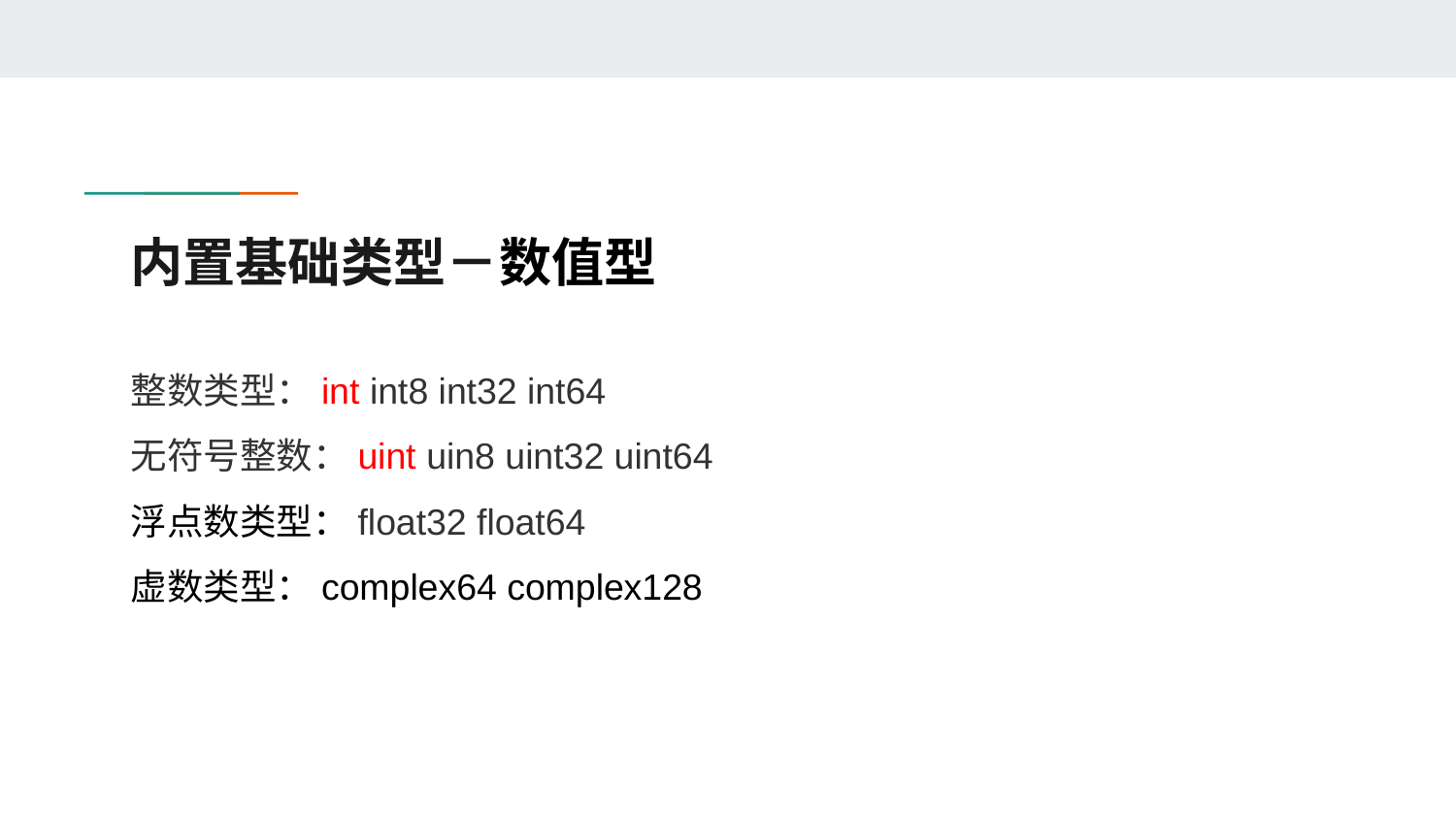

# 内置基础类型－数值型
整数类型：int int8 int32 int64
无符号整数：uint uin8 uint32 uint64
浮点数类型：float32 float64
虚数类型：complex64 complex128